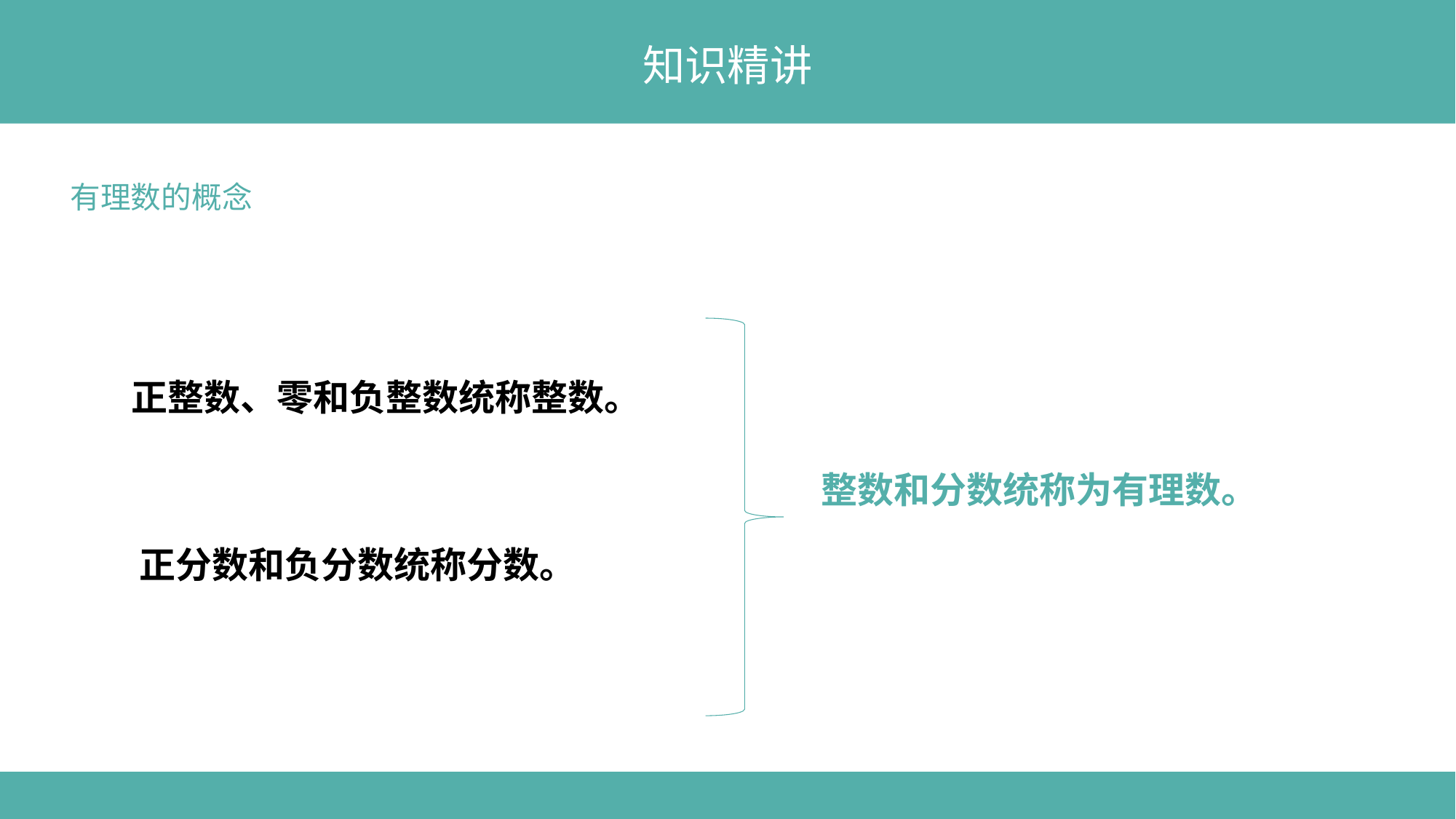

知识精讲

有理数的概念

正整数、零和负整数统称整数。
整数和分数统称为有理数。
正分数和负分数统称分数。